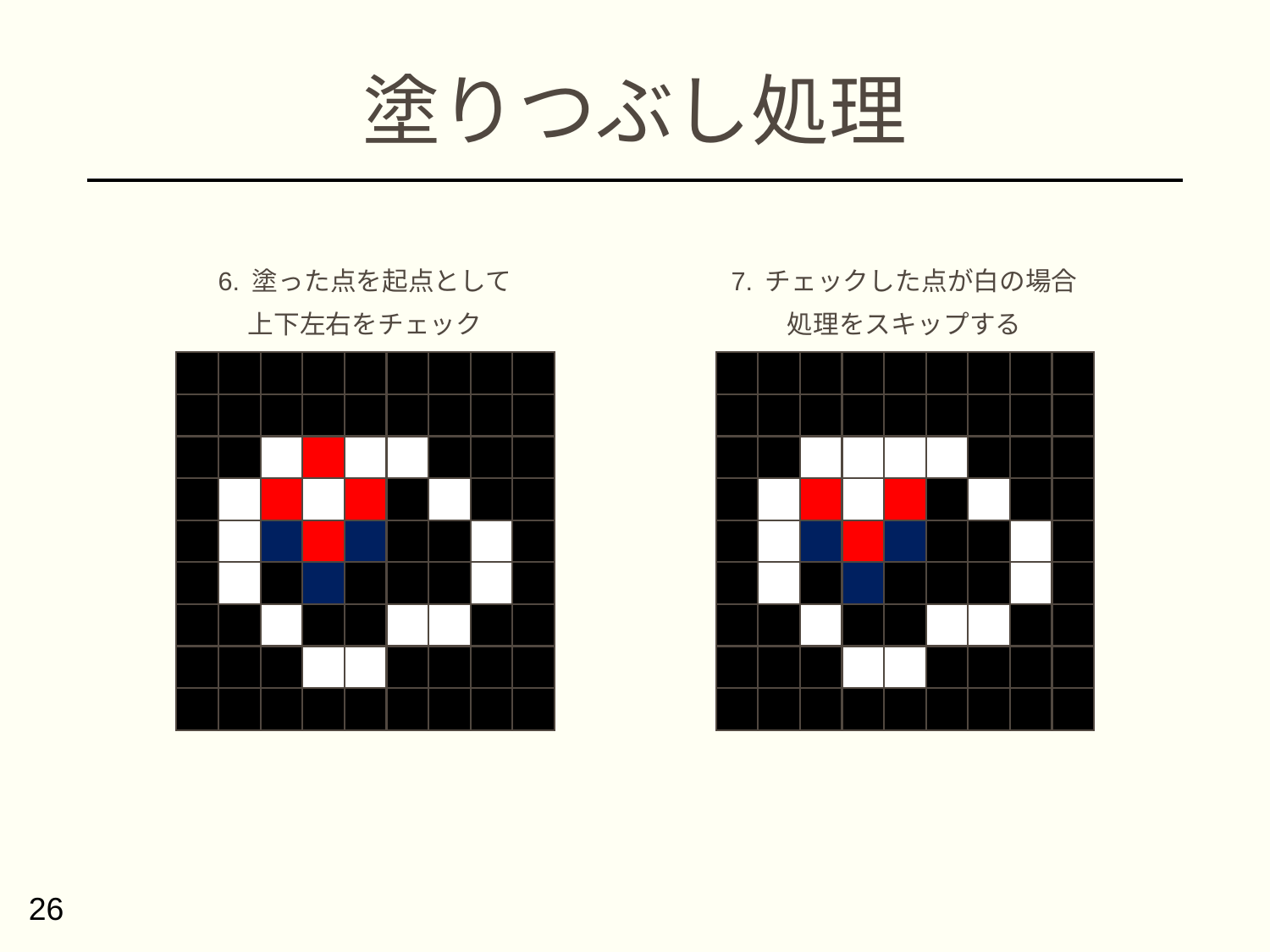

# 塗りつぶし処理
6. 塗った点を起点として
上下左右をチェック
7. チェックした点が白の場合
処理をスキップする

26